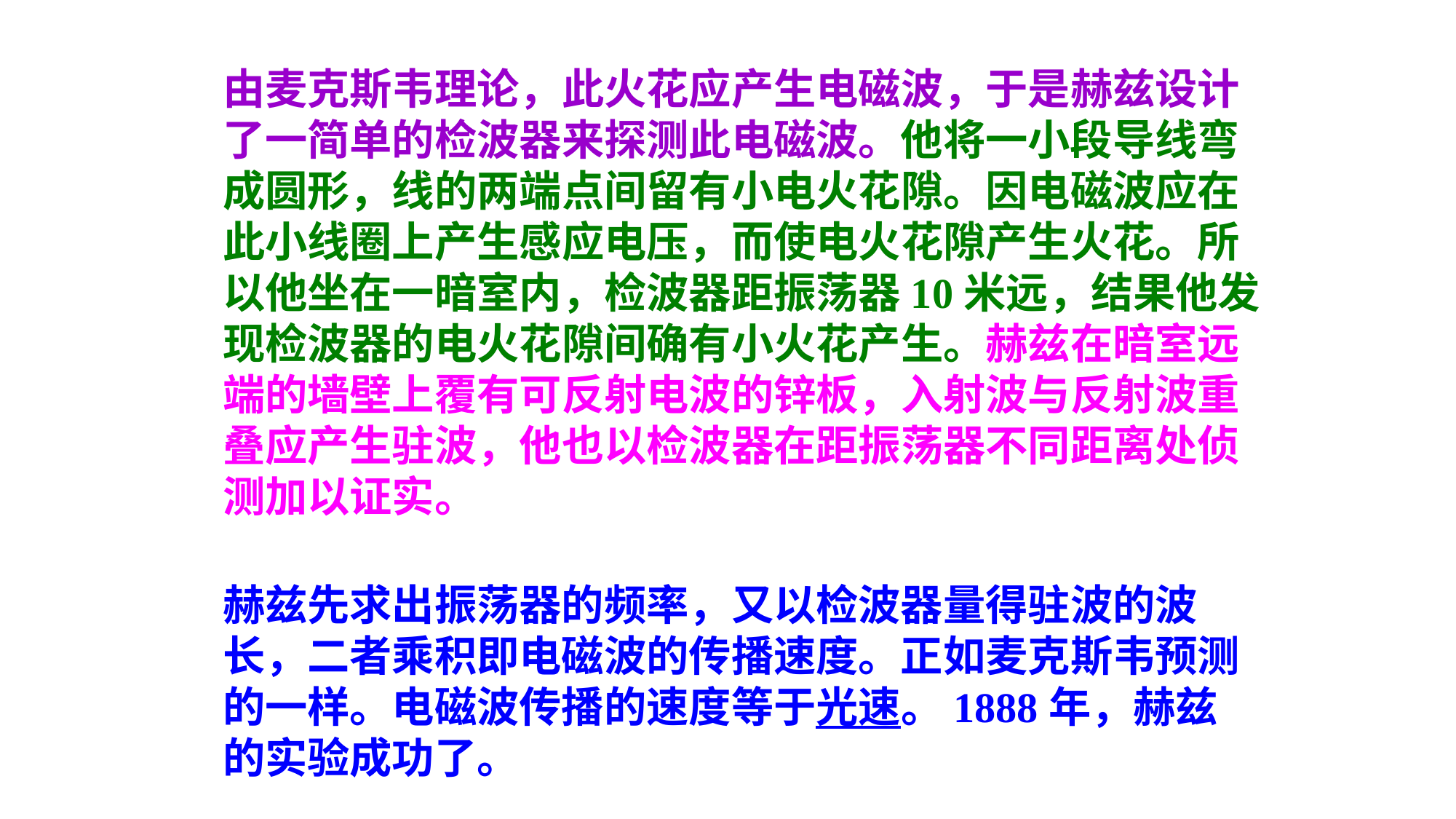

由麦克斯韦理论，此火花应产生电磁波，于是赫兹设计了一简单的检波器来探测此电磁波。他将一小段导线弯成圆形，线的两端点间留有小电火花隙。因电磁波应在此小线圈上产生感应电压，而使电火花隙产生火花。所以他坐在一暗室内，检波器距振荡器10米远，结果他发现检波器的电火花隙间确有小火花产生。赫兹在暗室远端的墙壁上覆有可反射电波的锌板，入射波与反射波重叠应产生驻波，他也以检波器在距振荡器不同距离处侦测加以证实。
赫兹先求出振荡器的频率，又以检波器量得驻波的波长，二者乘积即电磁波的传播速度。正如麦克斯韦预测的一样。电磁波传播的速度等于光速。1888年，赫兹的实验成功了。